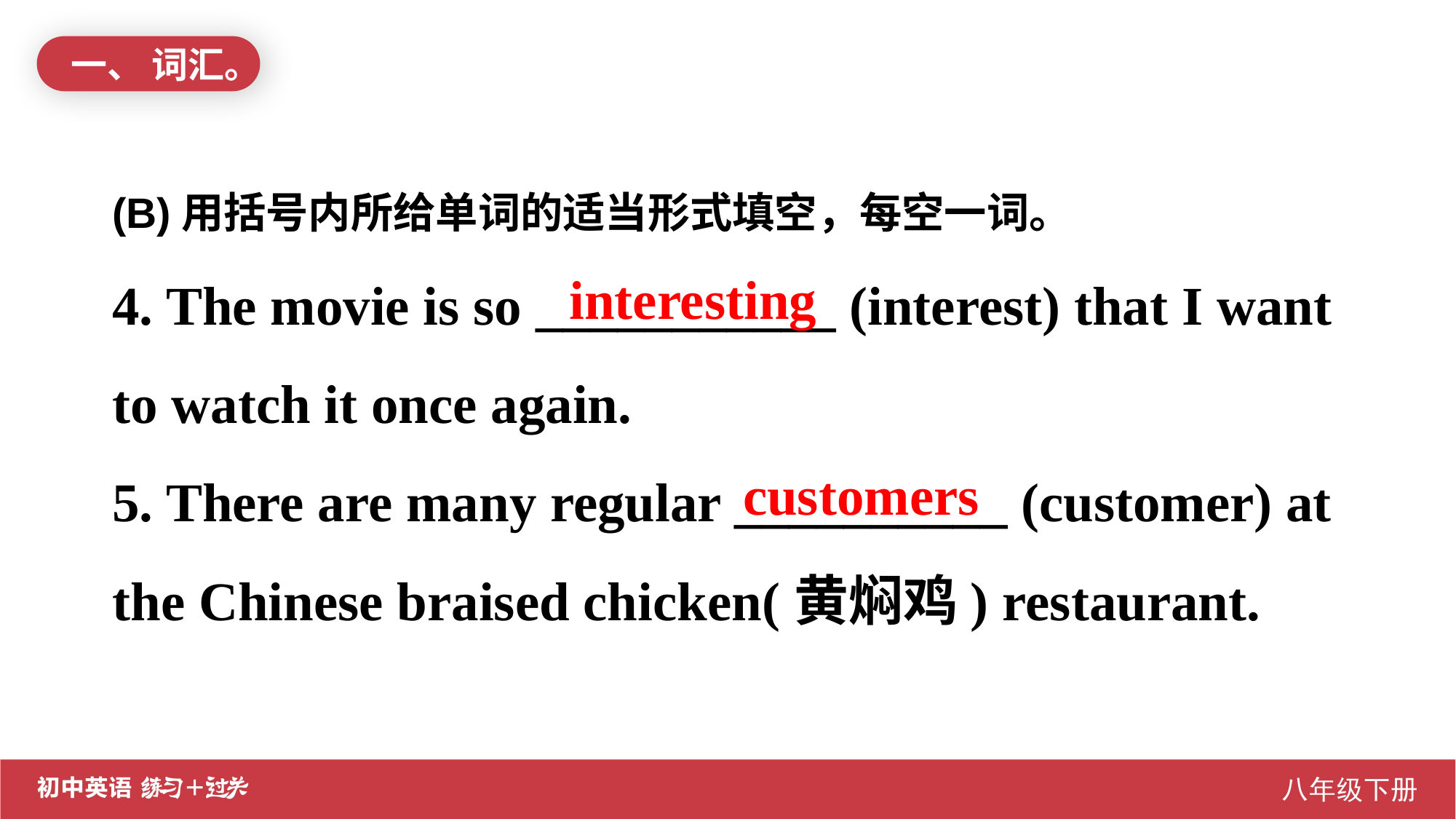

一、 词汇。
(B)用括号内所给单词的适当形式填空，每空一词。
4. The movie is so ___________ (interest) that I want to watch it once again.
5. There are many regular __________ (customer) at the Chinese braised chicken(黄焖鸡) restaurant.
interesting
customers